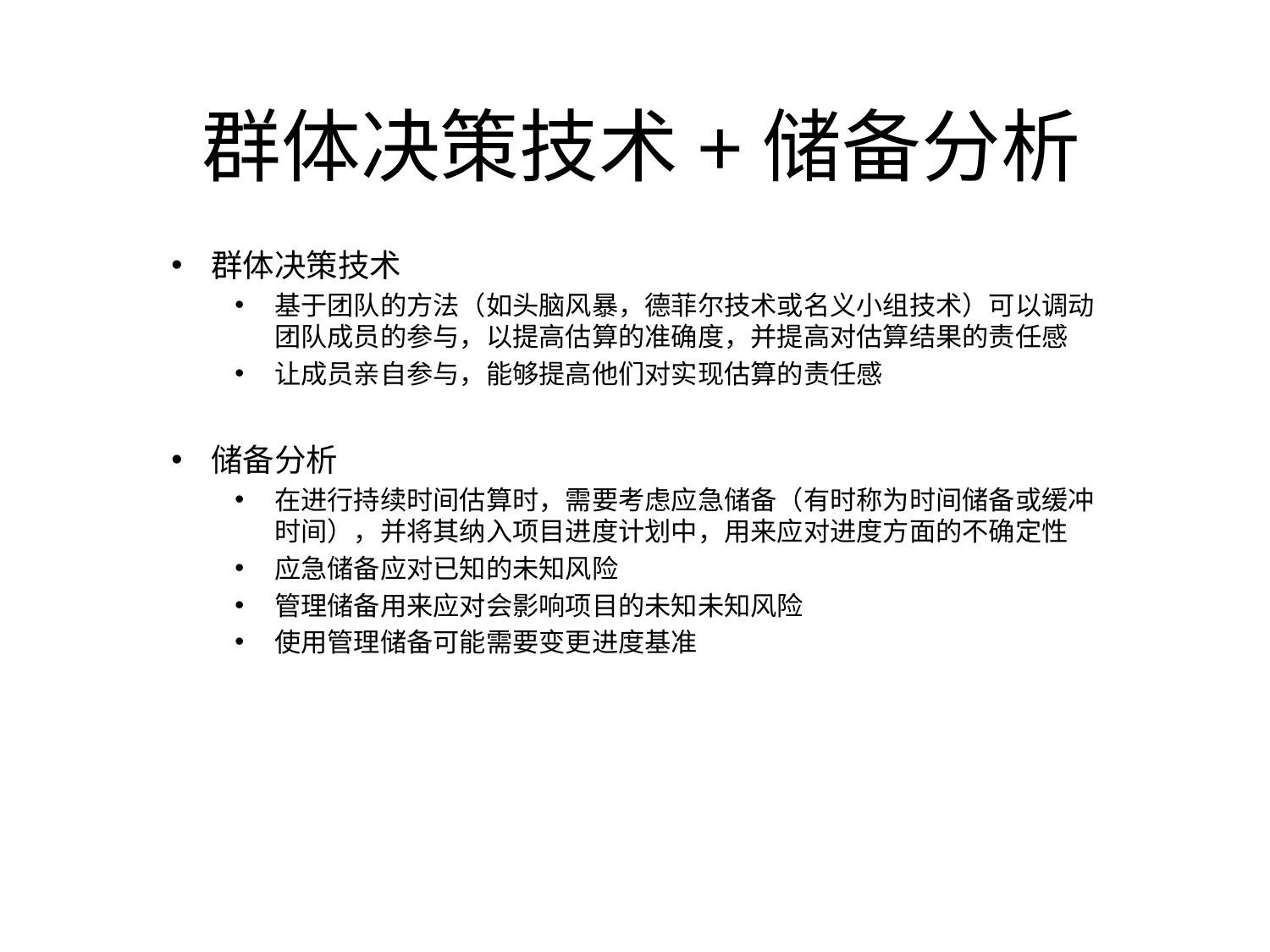

# 群体决策技术+储备分析
群体决策技术
基于团队的方法（如头脑风暴，德菲尔技术或名义小组技术）可以调动团队成员的参与，以提高估算的准确度，并提高对估算结果的责任感
让成员亲自参与，能够提高他们对实现估算的责任感

储备分析
在进行持续时间估算时，需要考虑应急储备（有时称为时间储备或缓冲时间），并将其纳入项目进度计划中，用来应对进度方面的不确定性
应急储备应对已知的未知风险
管理储备用来应对会影响项目的未知未知风险
使用管理储备可能需要变更进度基准